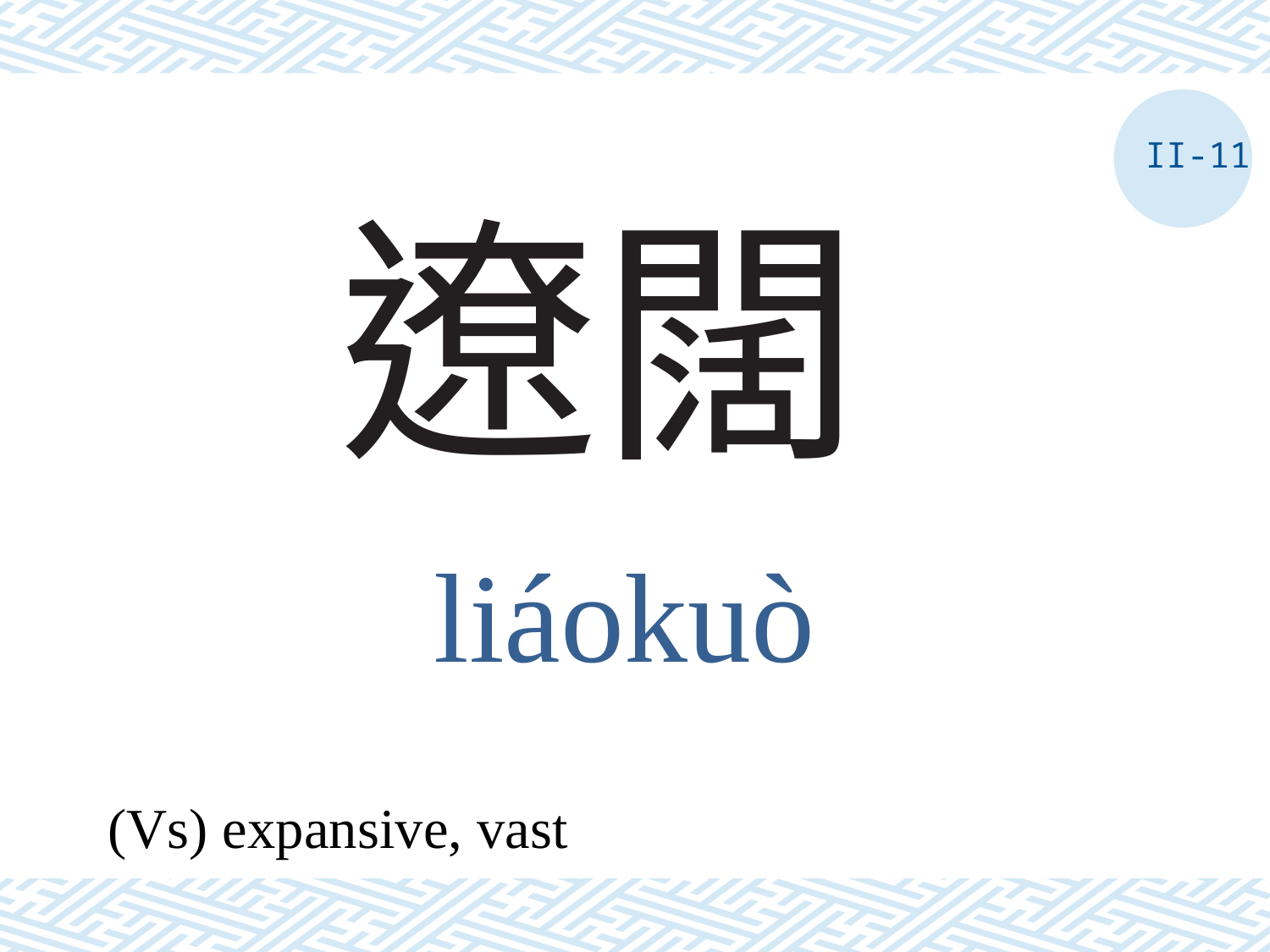

II-11

# 遼闊
liáokuò
(Vs) expansive, vast